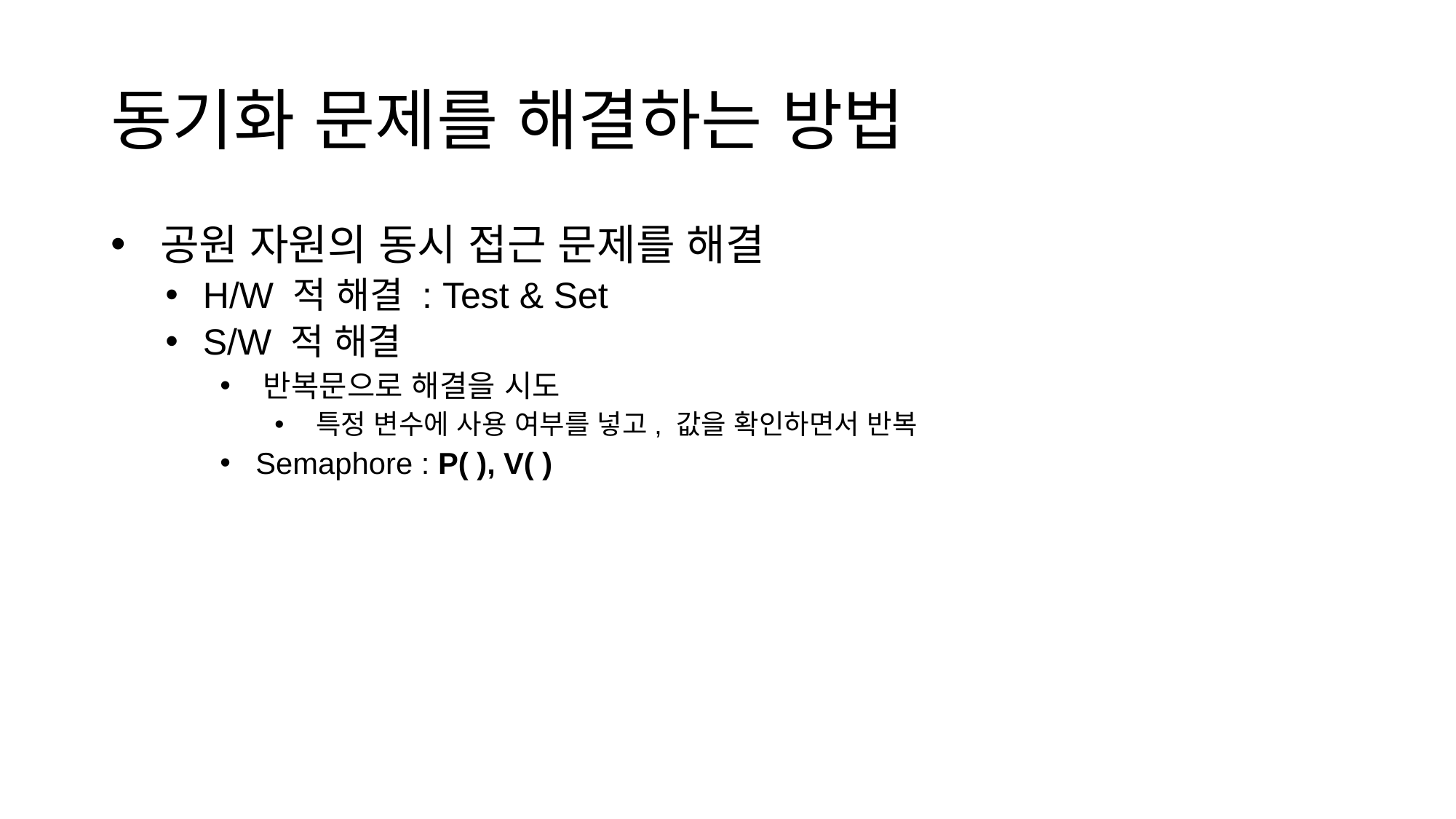

# 동기화 문제를 해결하는 방법
 공원 자원의 동시 접근 문제를 해결
 H/W 적 해결 : Test & Set
 S/W 적 해결
 반복문으로 해결을 시도
 특정 변수에 사용 여부를 넣고, 값을 확인하면서 반복
 Semaphore : P( ), V( )